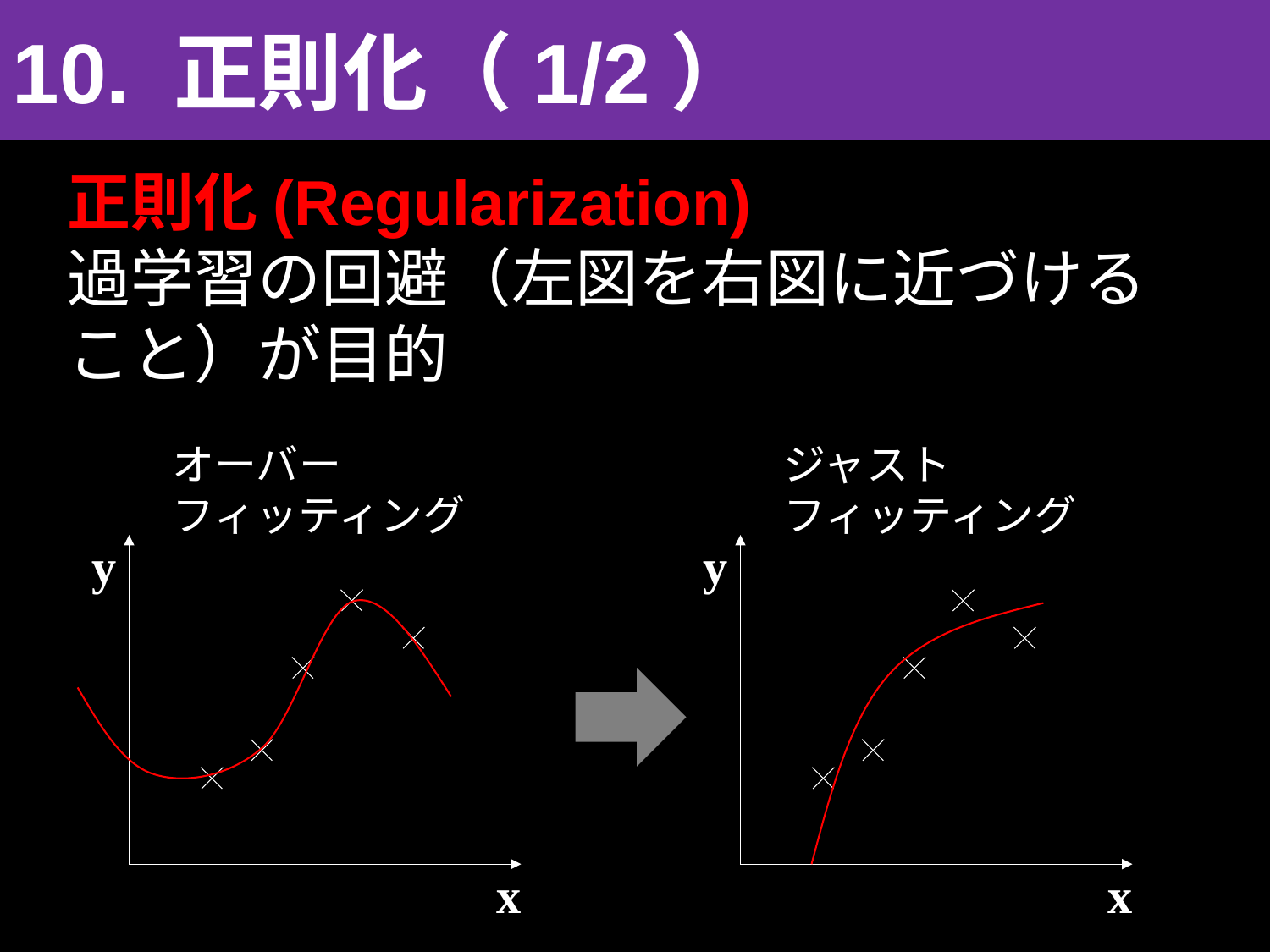

10. 正則化（1/2）

正則化(Regularization)
過学習の回避（左図を右図に近づけること）が目的
オーバー
フィッティング
ジャスト
フィッティング
y
x
y
x